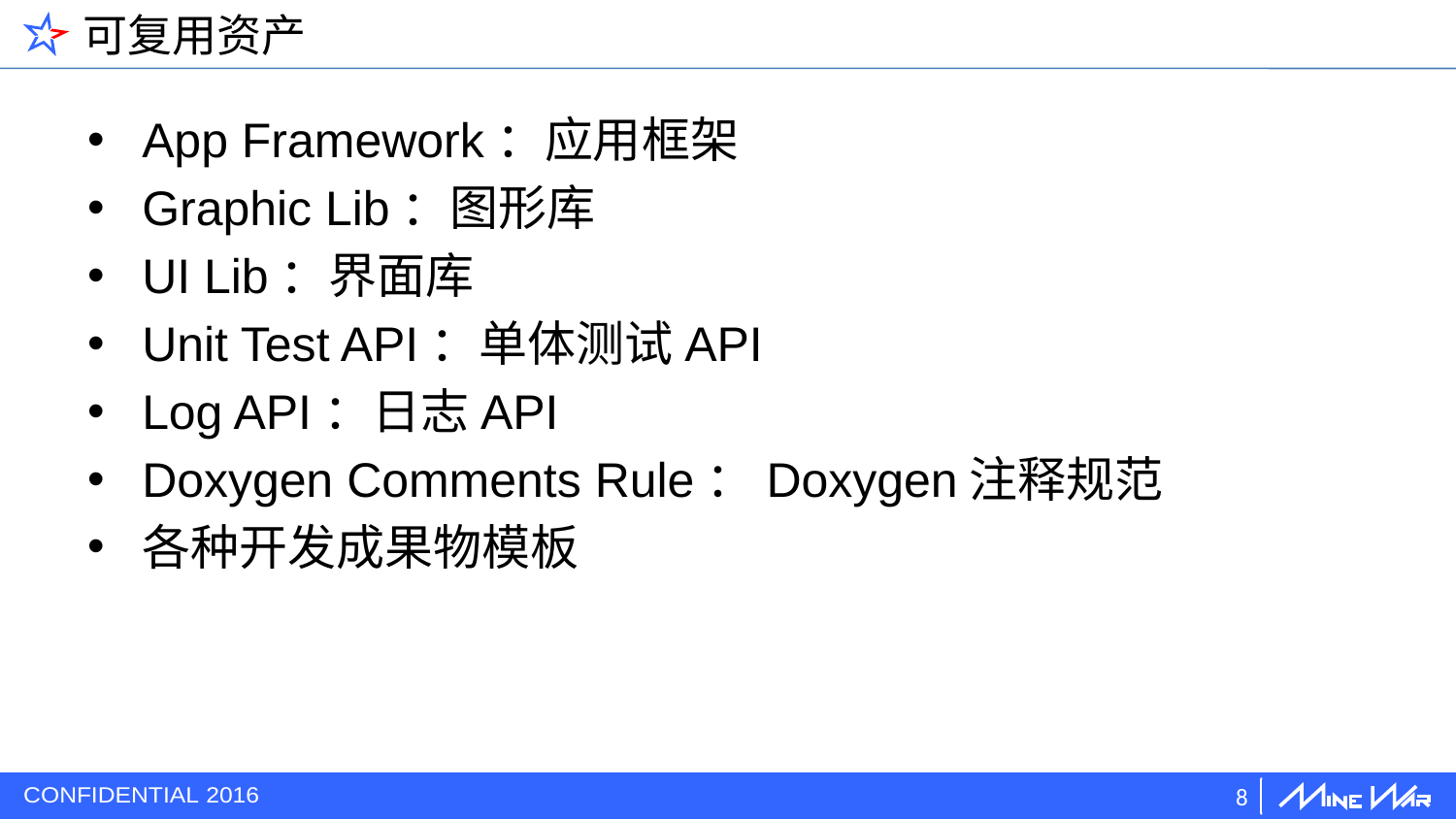

# 可复用资产
App Framework：应用框架
Graphic Lib：图形库
UI Lib：界面库
Unit Test API：单体测试API
Log API：日志API
Doxygen Comments Rule：Doxygen注释规范
各种开发成果物模板

8